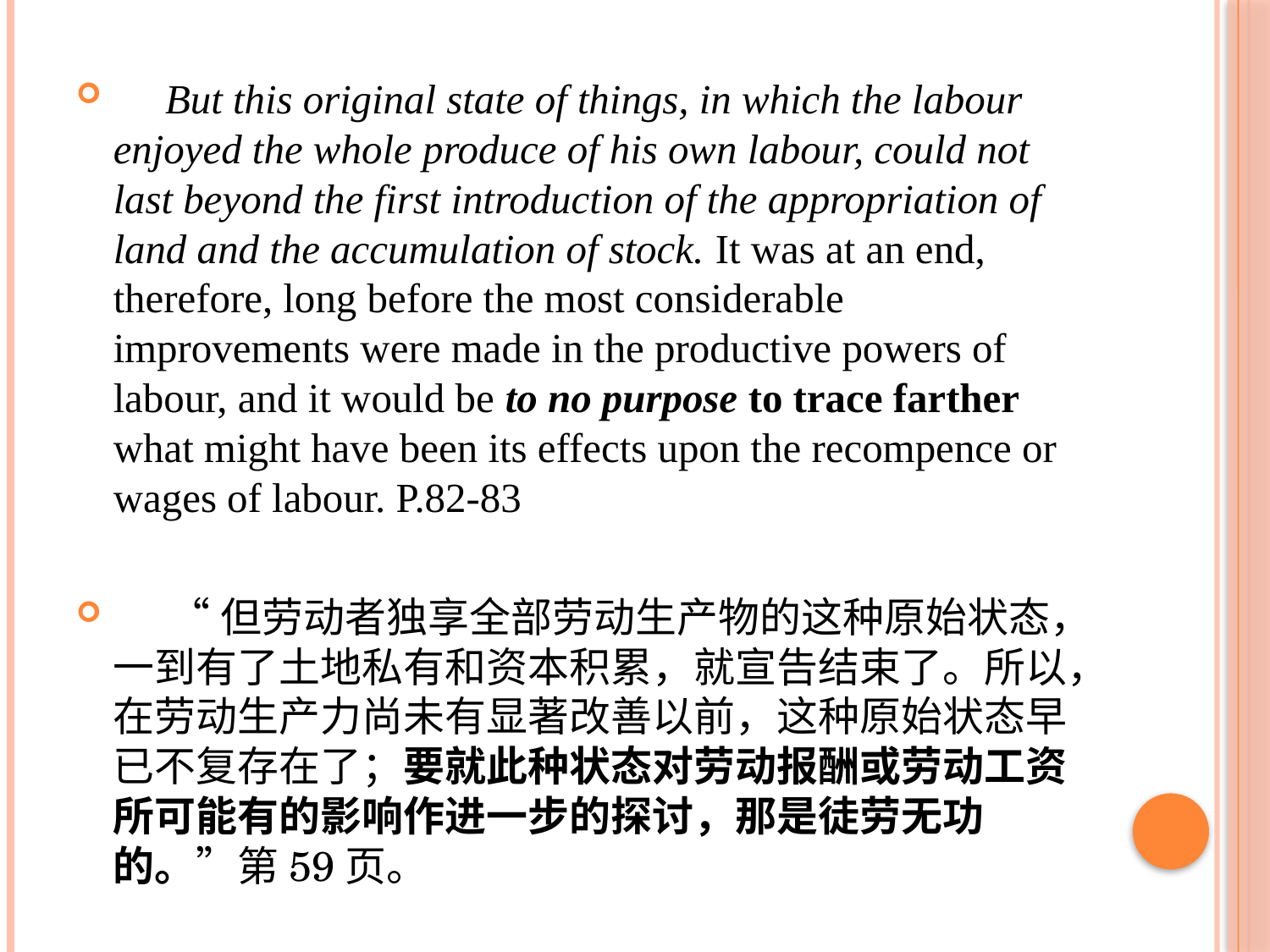

#
     But this original state of things, in which the labour enjoyed the whole produce of his own labour, could not last beyond the first introduction of the appropriation of land and the accumulation of stock. It was at an end, therefore, long before the most considerable improvements were made in the productive powers of labour, and it would be to no purpose to trace farther what might have been its effects upon the recompence or wages of labour. P.82-83

      “但劳动者独享全部劳动生产物的这种原始状态，一到有了土地私有和资本积累，就宣告结束了。所以，在劳动生产力尚未有显著改善以前，这种原始状态早已不复存在了；要就此种状态对劳动报酬或劳动工资所可能有的影响作进一步的探讨，那是徒劳无功的。”第59页。